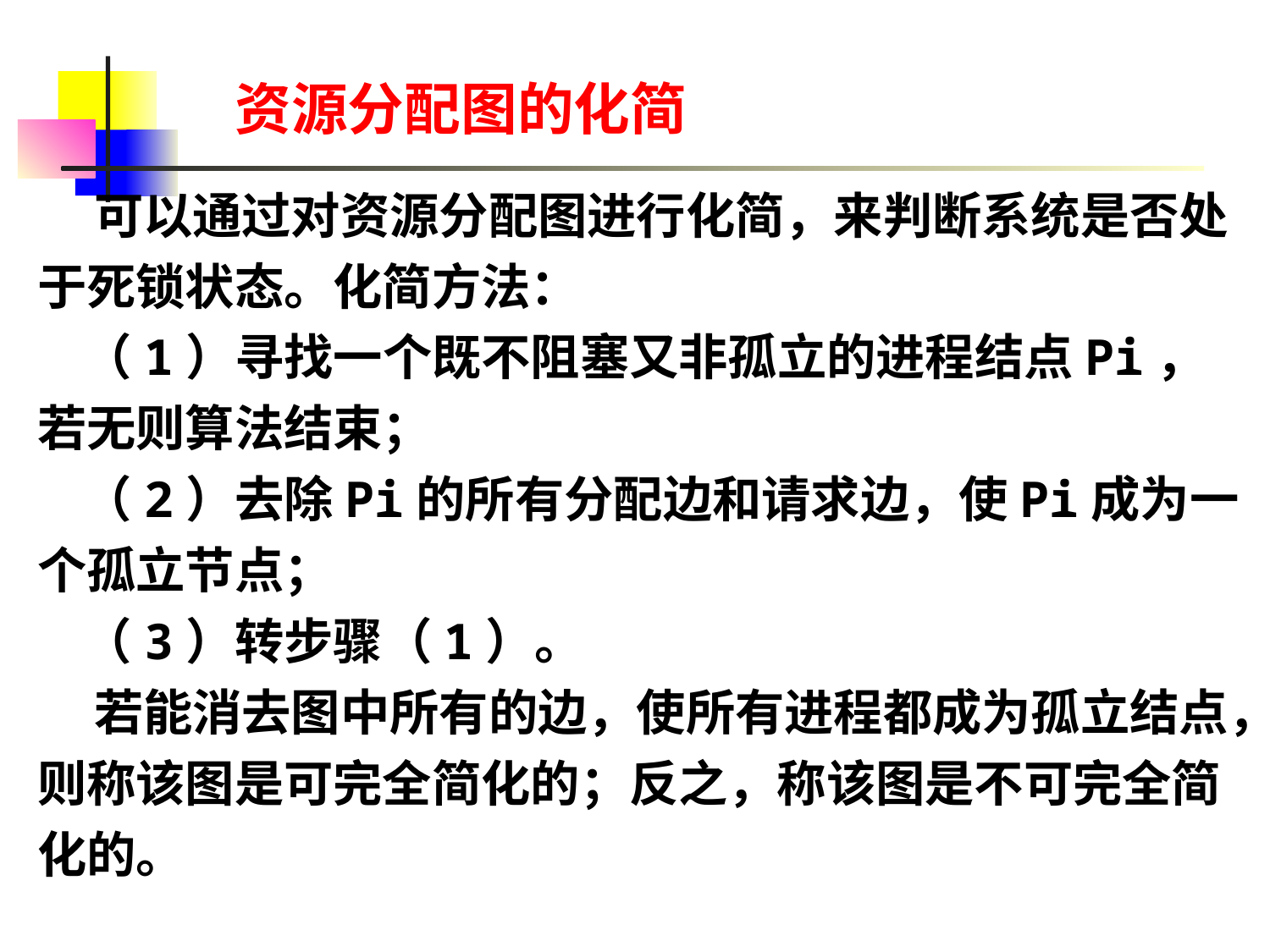

# 资源分配图的化简
    可以通过对资源分配图进行化简，来判断系统是否处于死锁状态。化简方法：
   （1）寻找一个既不阻塞又非孤立的进程结点Pi，若无则算法结束；
   （2）去除Pi的所有分配边和请求边，使Pi成为一个孤立节点；
   （3）转步骤（1）。
    若能消去图中所有的边，使所有进程都成为孤立结点，则称该图是可完全简化的；反之，称该图是不可完全简化的。